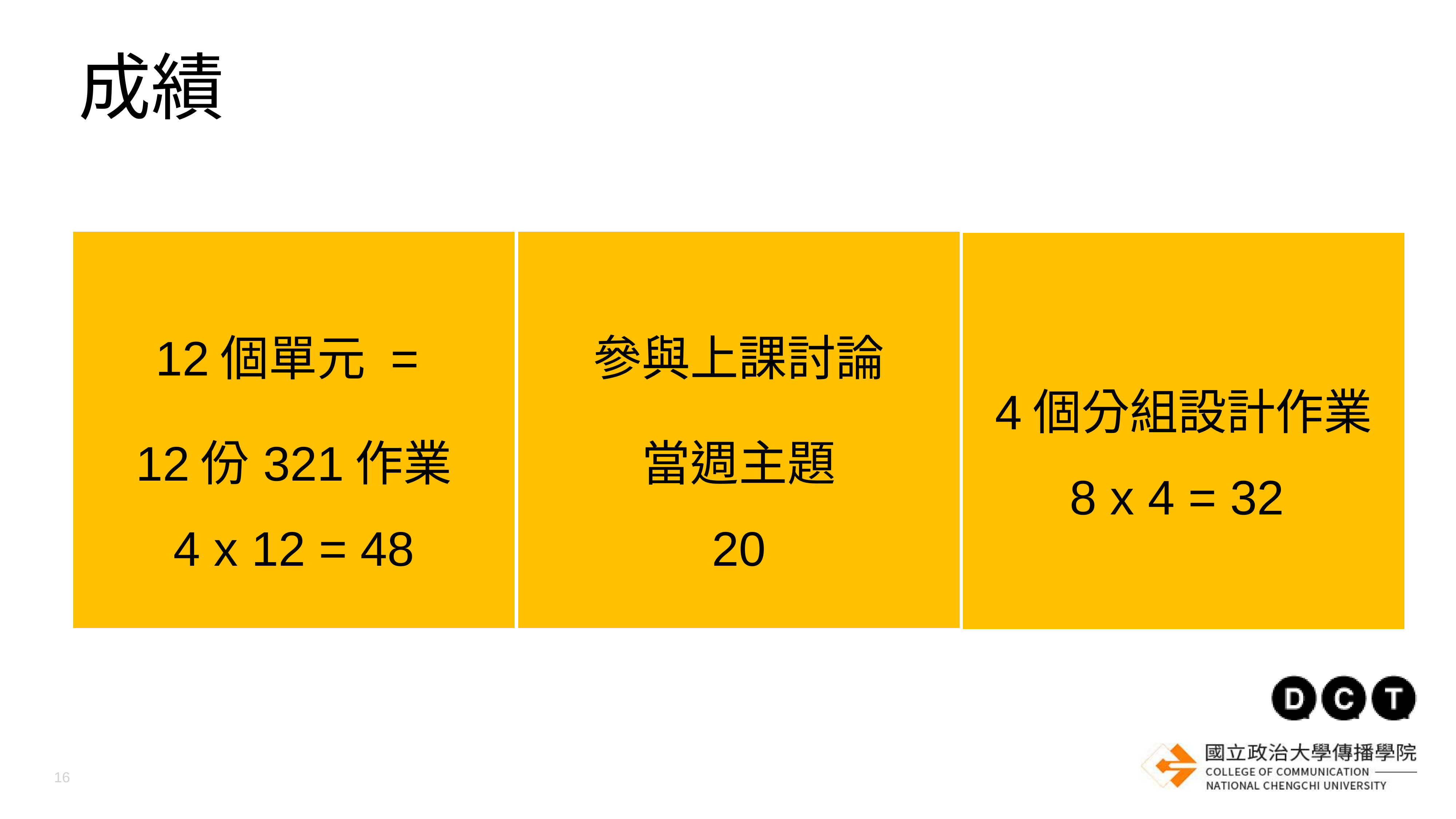

成績
| 12個單元 = 12份321作業 4 x 12 = 48 |
| --- |
| 參與上課討論 當週主題 20 |
| --- |
| 4個分組設計作業 8 x 4 = 32 |
| --- |